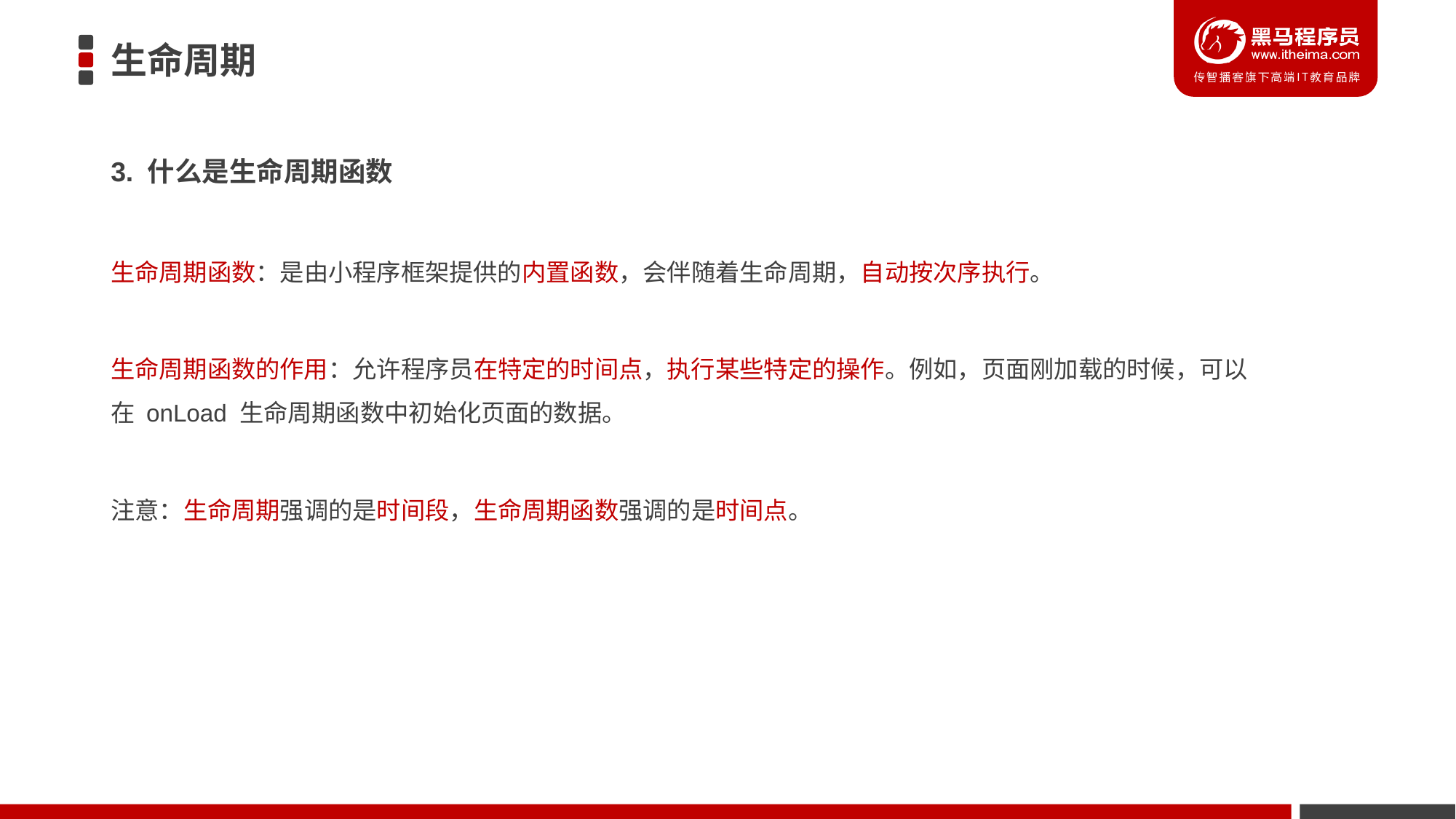

# 生命周期
3. 什么是生命周期函数
生命周期函数：是由小程序框架提供的内置函数，会伴随着生命周期，自动按次序执行。

生命周期函数的作用：允许程序员在特定的时间点，执行某些特定的操作。例如，页面刚加载的时候，可以在 onLoad 生命周期函数中初始化页面的数据。

注意：生命周期强调的是时间段，生命周期函数强调的是时间点。